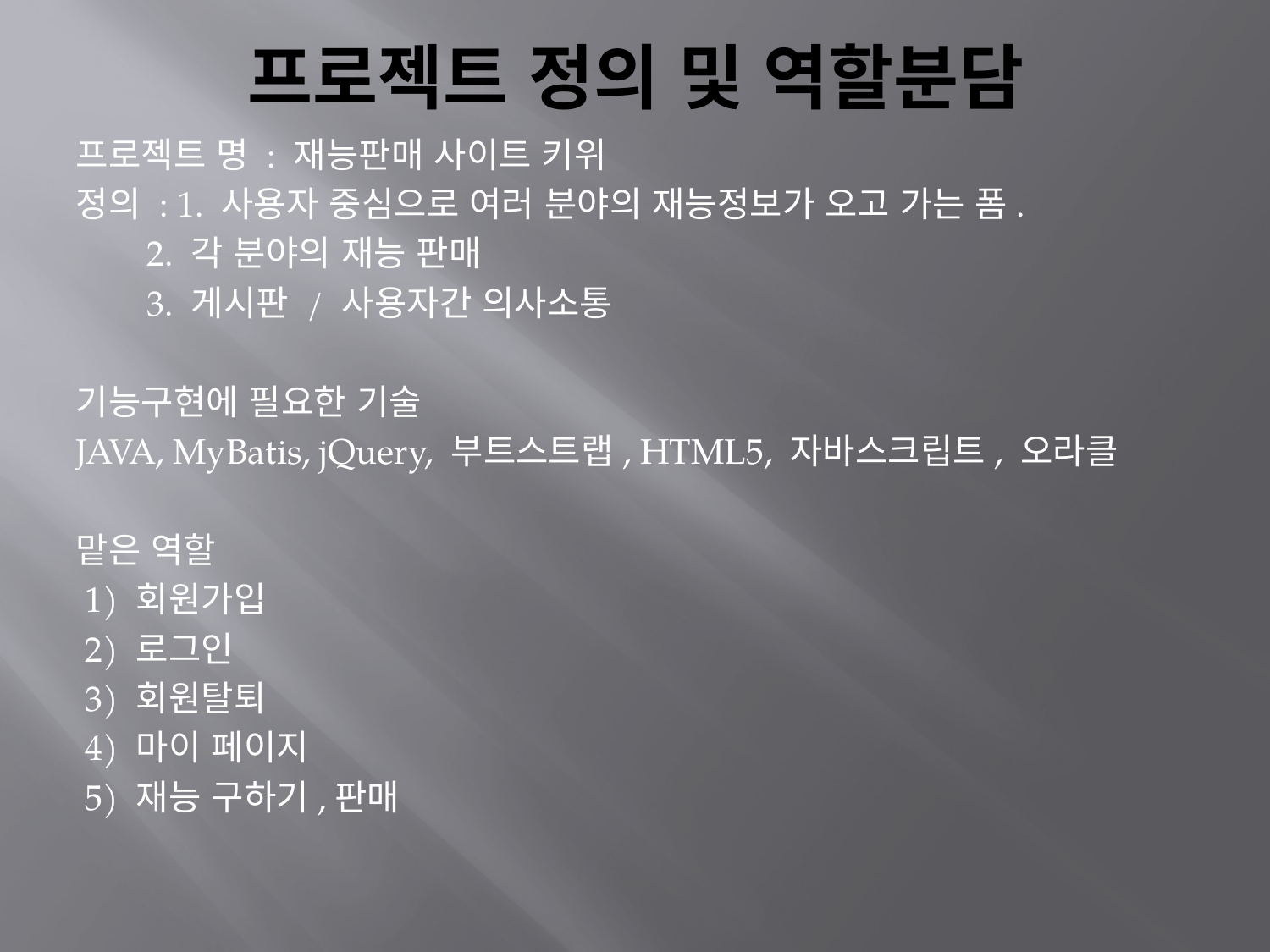

# 프로젝트 정의 및 역할분담
프로젝트 명 : 재능판매 사이트 키위
정의 : 1. 사용자 중심으로 여러 분야의 재능정보가 오고 가는 폼.
        2. 각 분야의 재능 판매
        3. 게시판 / 사용자간 의사소통

기능구현에 필요한 기술
JAVA, MyBatis, jQuery, 부트스트랩, HTML5, 자바스크립트, 오라클

맡은 역할
 1) 회원가입
 2) 로그인
 3) 회원탈퇴
 4) 마이 페이지
 5) 재능 구하기,판매